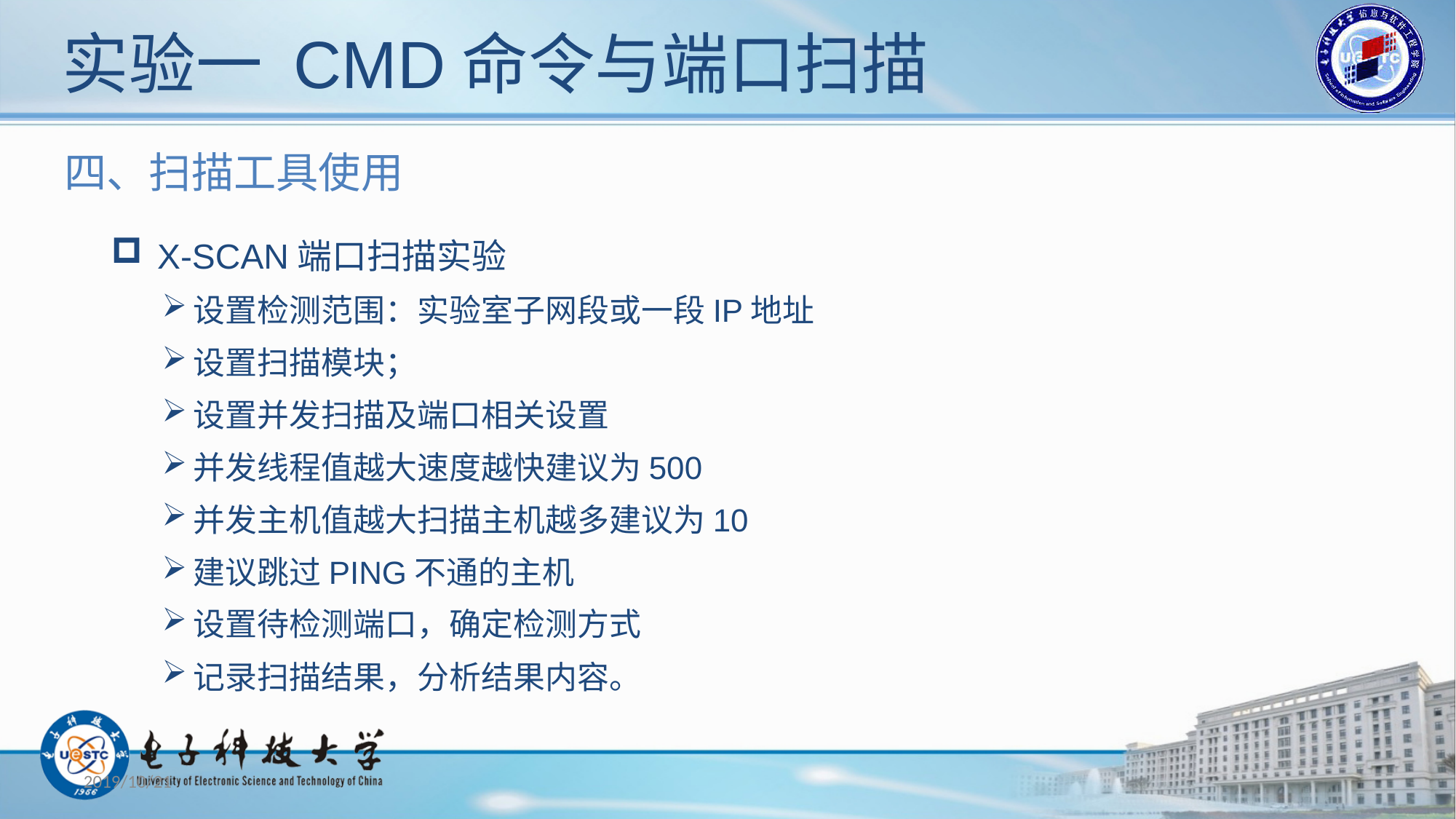

# 实验一 CMD命令与端口扫描
四、扫描工具使用
 X-SCAN端口扫描实验
设置检测范围：实验室子网段或一段IP地址
设置扫描模块；
设置并发扫描及端口相关设置
并发线程值越大速度越快建议为500
并发主机值越大扫描主机越多建议为10
建议跳过PING不通的主机
设置待检测端口，确定检测方式
记录扫描结果，分析结果内容。
2019/10/21